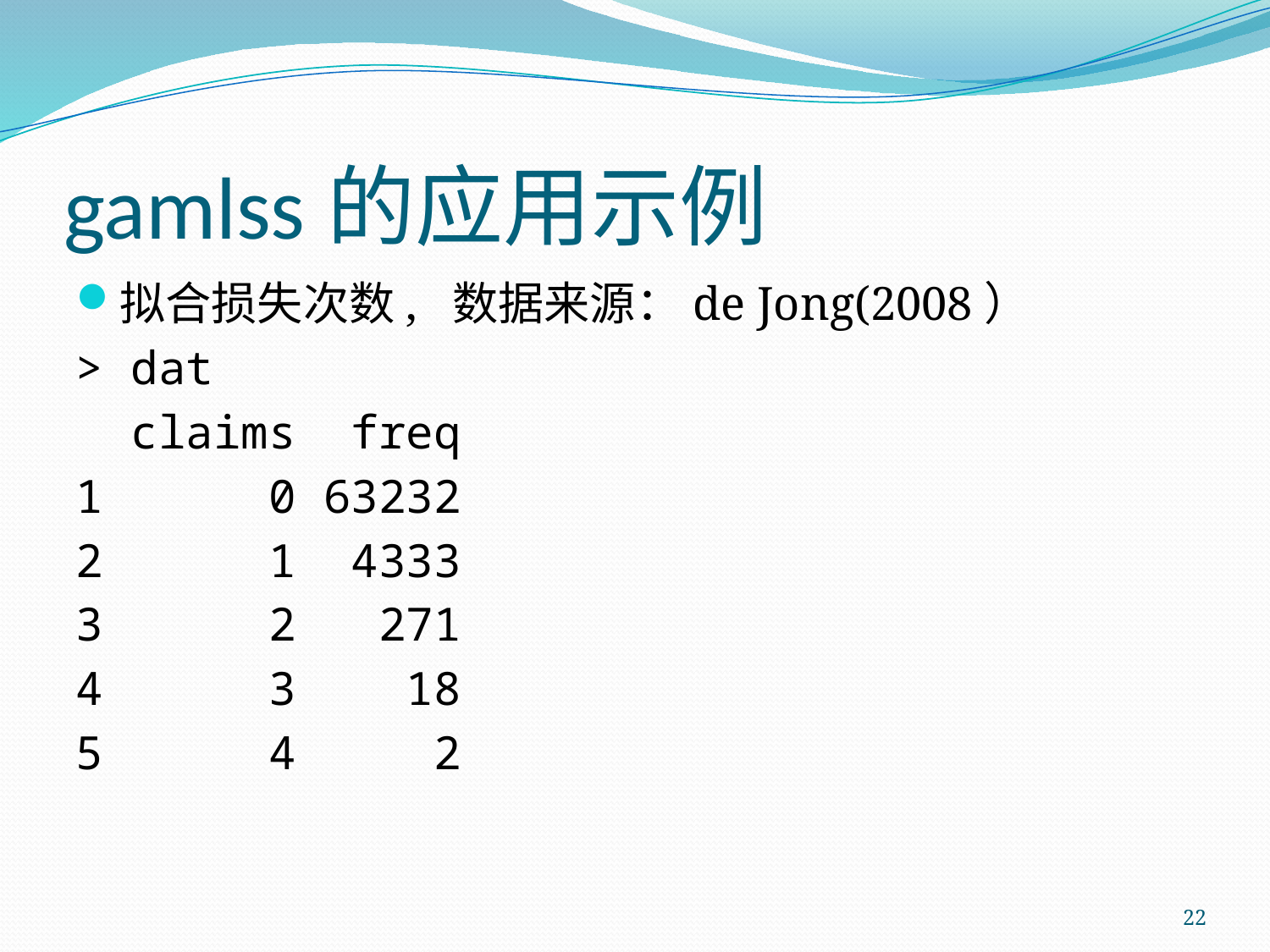

# gamlss的应用示例
拟合损失次数,  数据来源：de Jong(2008）
> dat
  claims  freq
1      0 63232
2      1  4333
3      2   271
4      3    18
5      4     2
22